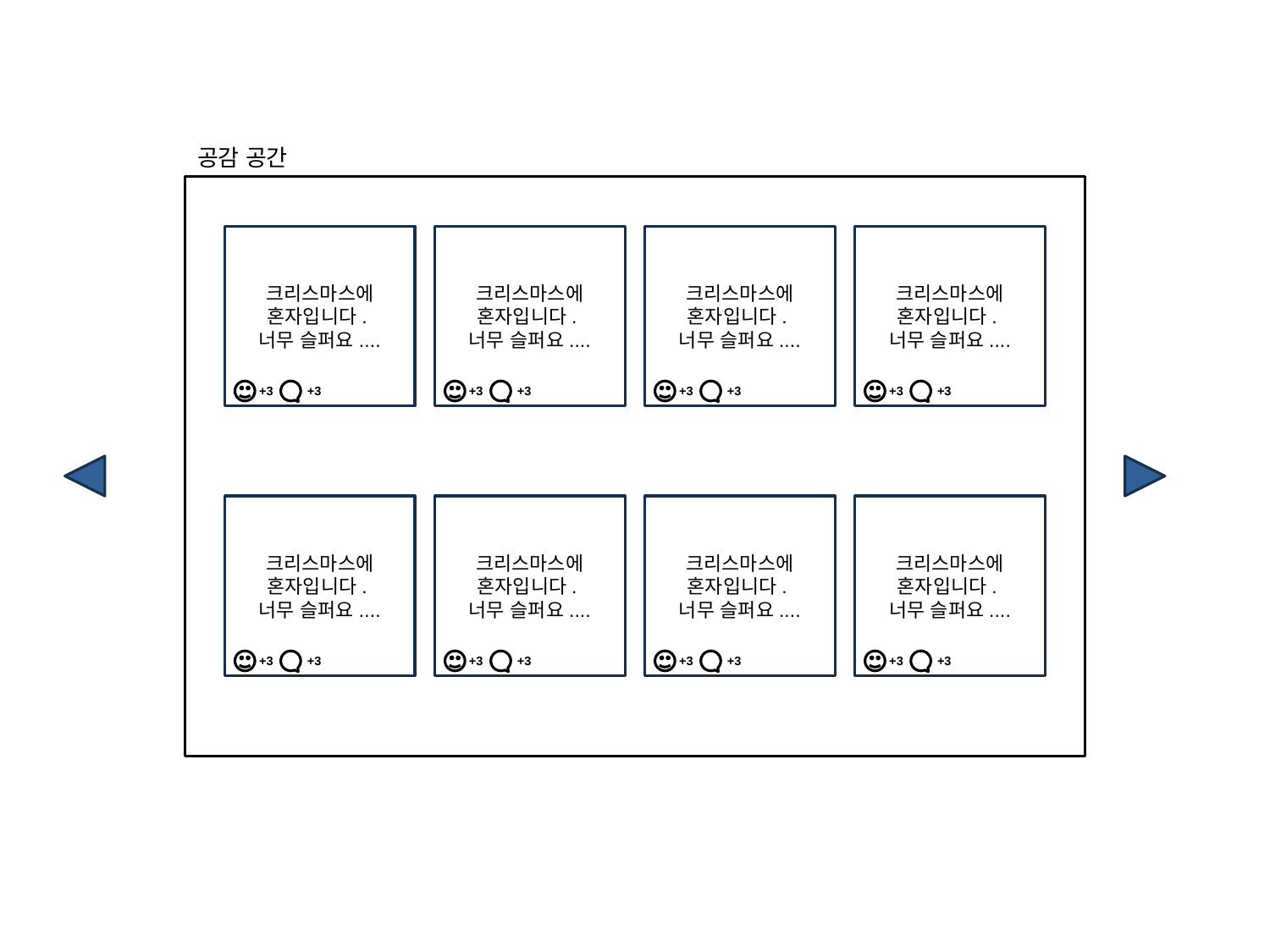

공감 공간

크리스마스에 혼자입니다.
너무 슬퍼요....
+3
+3

크리스마스에 혼자입니다.
너무 슬퍼요....
+3
+3

크리스마스에 혼자입니다.
너무 슬퍼요....
+3
+3

크리스마스에 혼자입니다.
너무 슬퍼요....
+3
+3

크리스마스에 혼자입니다.
너무 슬퍼요....
+3
+3

크리스마스에 혼자입니다.
너무 슬퍼요....
+3
+3

크리스마스에 혼자입니다.
너무 슬퍼요....
+3
+3

크리스마스에 혼자입니다.
너무 슬퍼요....
+3
+3